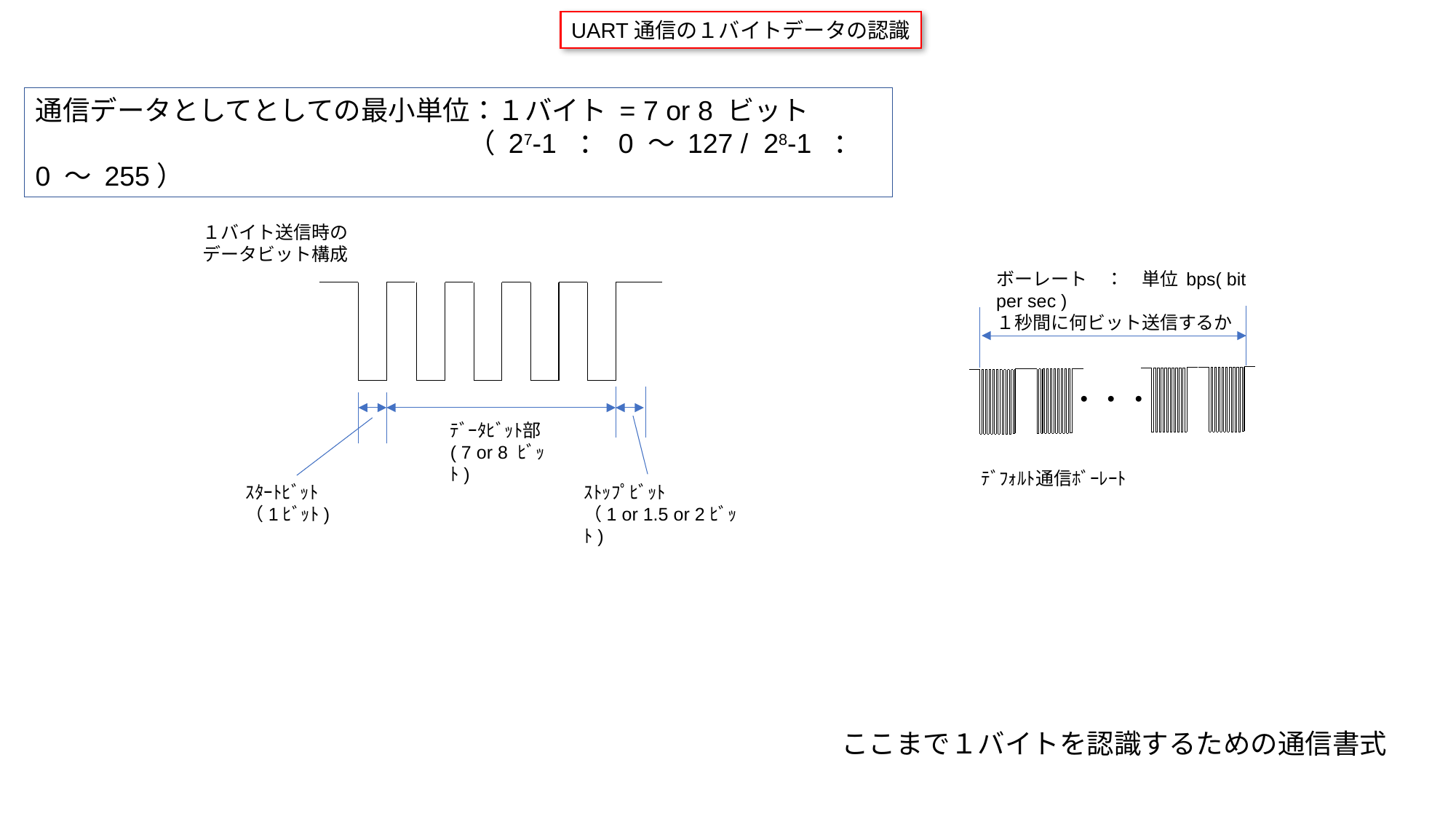

UART通信の１バイトデータの認識
通信データとしてとしての最小単位：１バイト = 7 or 8 ビット
                                                                     （ 27-1  ： 0 ～ 127 /  28-1  ： 0 ～ 255）
１バイト送信時のデータビット構成
ボーレート　：　単位 bps( bit per sec )
１秒間に何ビット送信するか
・・・
ﾃﾞｰﾀﾋﾞｯﾄ部
( 7 or 8 ﾋﾞｯﾄ)
ﾃﾞﾌｫﾙﾄ通信ﾎﾞｰﾚｰﾄ
ｽﾀｰﾄﾋﾞｯﾄ
（1ﾋﾞｯﾄ)
ｽﾄｯﾌﾟﾋﾞｯﾄ
（1 or 1.5 or 2ﾋﾞｯﾄ)
ここまで１バイトを認識するための通信書式